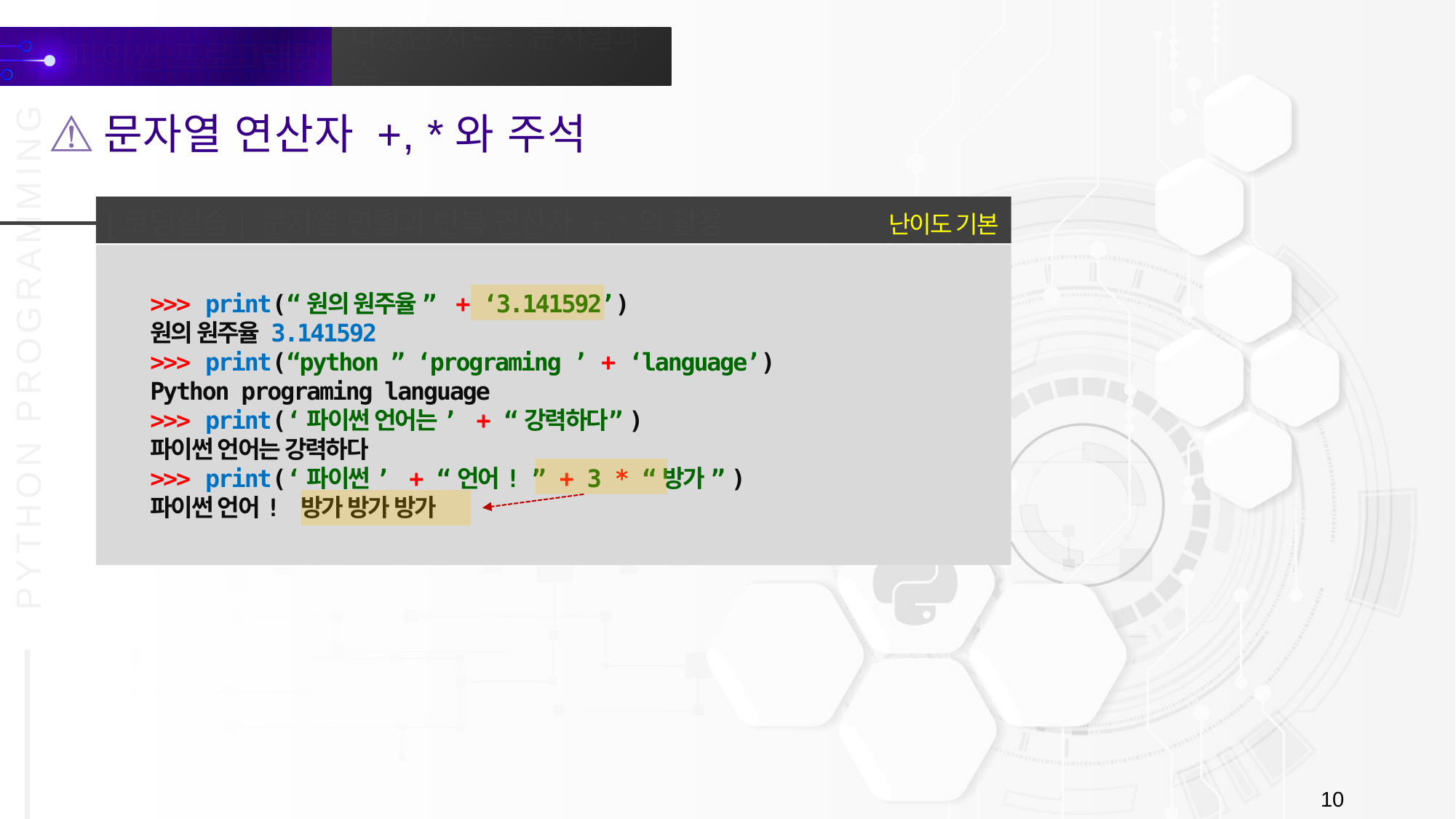

문자열 연산자 +, *와 주석

난이도 기본
[코딩실습] 문자열 연결과 반복 연산자 +, *의 활용
>>> print(“원의 원주율 ” + ‘3.141592’)
원의 원주율 3.141592
>>> print(“python ” ‘programing ’ + ‘language’)
Python programing language
>>> print(‘파이썬 언어는 ’ + “강력하다”)
파이썬 언어는 강력하다
>>> print(‘파이썬 ’ + “언어! ” + 3 * “방가 ”)
파이썬 언어! 방가 방가 방가

10